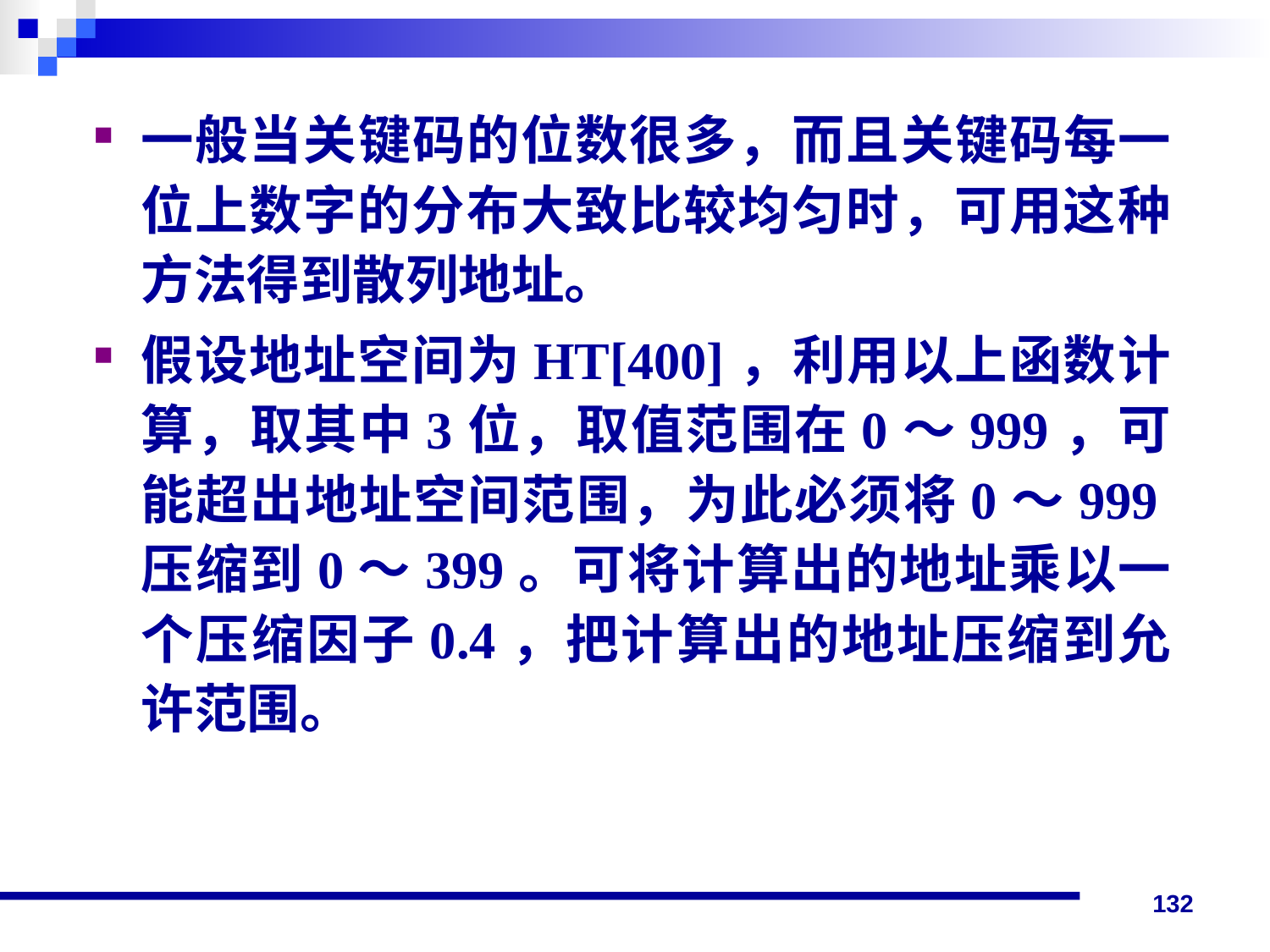

一般当关键码的位数很多，而且关键码每一位上数字的分布大致比较均匀时，可用这种方法得到散列地址。
假设地址空间为HT[400]，利用以上函数计算，取其中3位，取值范围在0～999，可能超出地址空间范围，为此必须将0～999压缩到0～399。可将计算出的地址乘以一个压缩因子0.4，把计算出的地址压缩到允许范围。
132